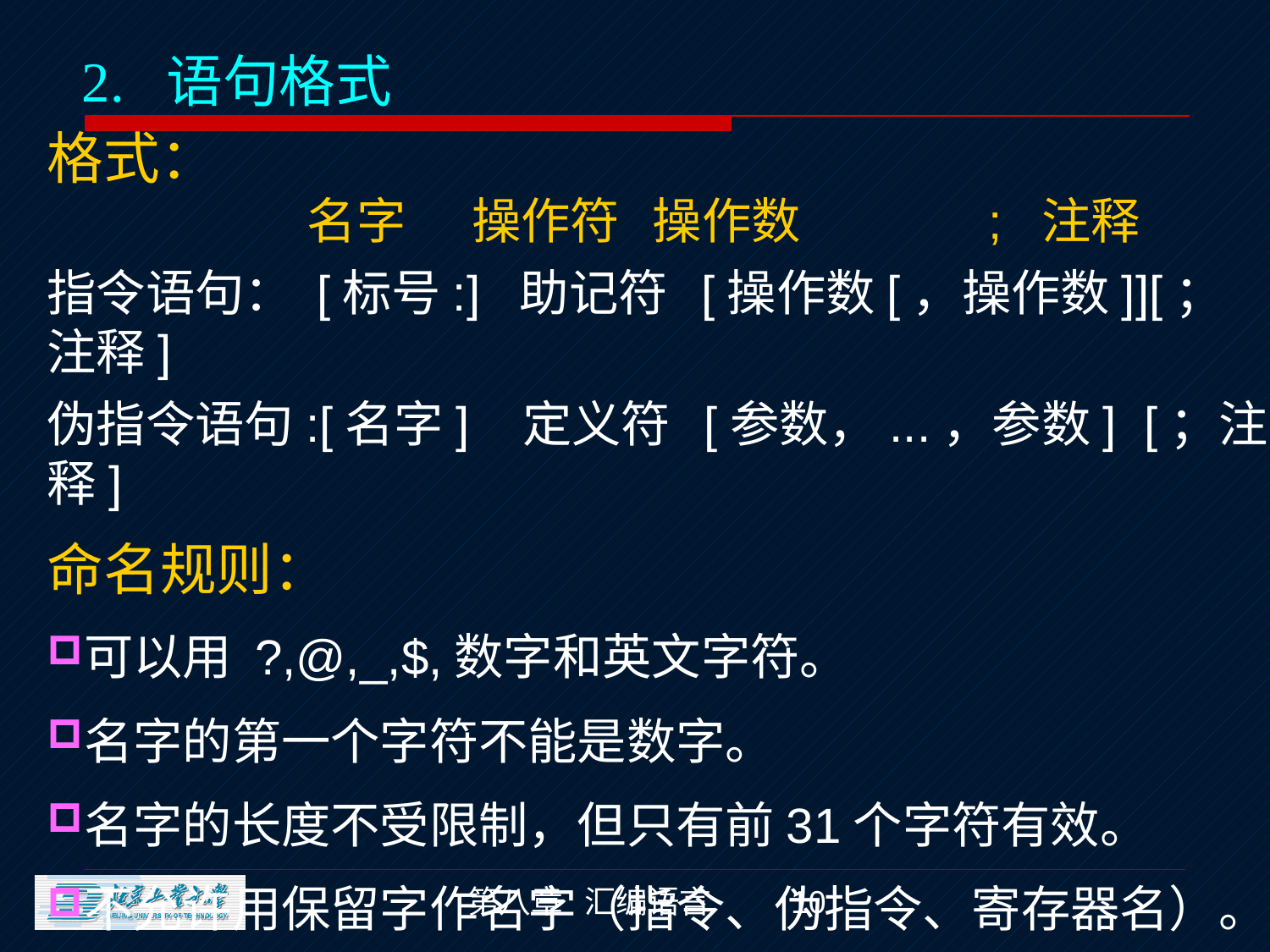

2.  语句格式
格式：
	           名字      操作符   操作数                ;  注释
指令语句： [标号:]  助记符  [操作数[，操作数]][；注释]
伪指令语句:[名字]   定义符  [参数，...，参数]  [；注释]
命名规则：
可以用 ?,@,_,$,数字和英文字符。
名字的第一个字符不能是数字。
名字的长度不受限制，但只有前31个字符有效。
不允许用保留字作名字（指令、伪指令、寄存器名）。